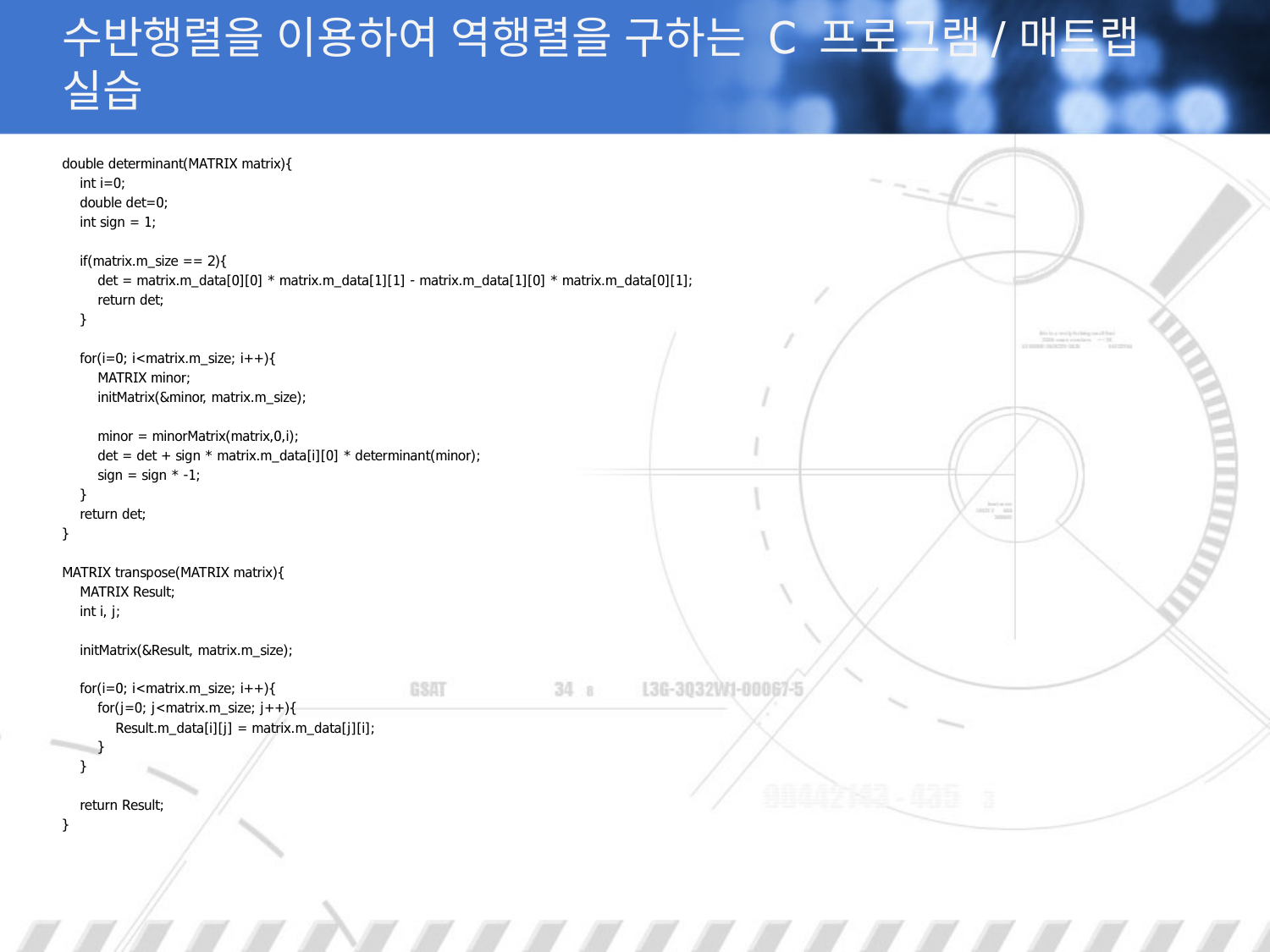

# 수반행렬을 이용하여 역행렬을 구하는 C 프로그램/매트랩 실습
double determinant(MATRIX matrix){
    int i=0;
    double det=0;
    int sign = 1;

    if(matrix.m_size == 2){
        det = matrix.m_data[0][0] * matrix.m_data[1][1] - matrix.m_data[1][0] * matrix.m_data[0][1];
        return det;
    }

    for(i=0; i<matrix.m_size; i++){
        MATRIX minor;
        initMatrix(&minor, matrix.m_size);

        minor = minorMatrix(matrix,0,i);
        det = det + sign * matrix.m_data[i][0] * determinant(minor);
        sign = sign * -1;
    }
    return det;
}

MATRIX transpose(MATRIX matrix){
    MATRIX Result;
    int i, j;

    initMatrix(&Result, matrix.m_size);

    for(i=0; i<matrix.m_size; i++){
        for(j=0; j<matrix.m_size; j++){
            Result.m_data[i][j] = matrix.m_data[j][i];
        }
    }

    return Result;
}